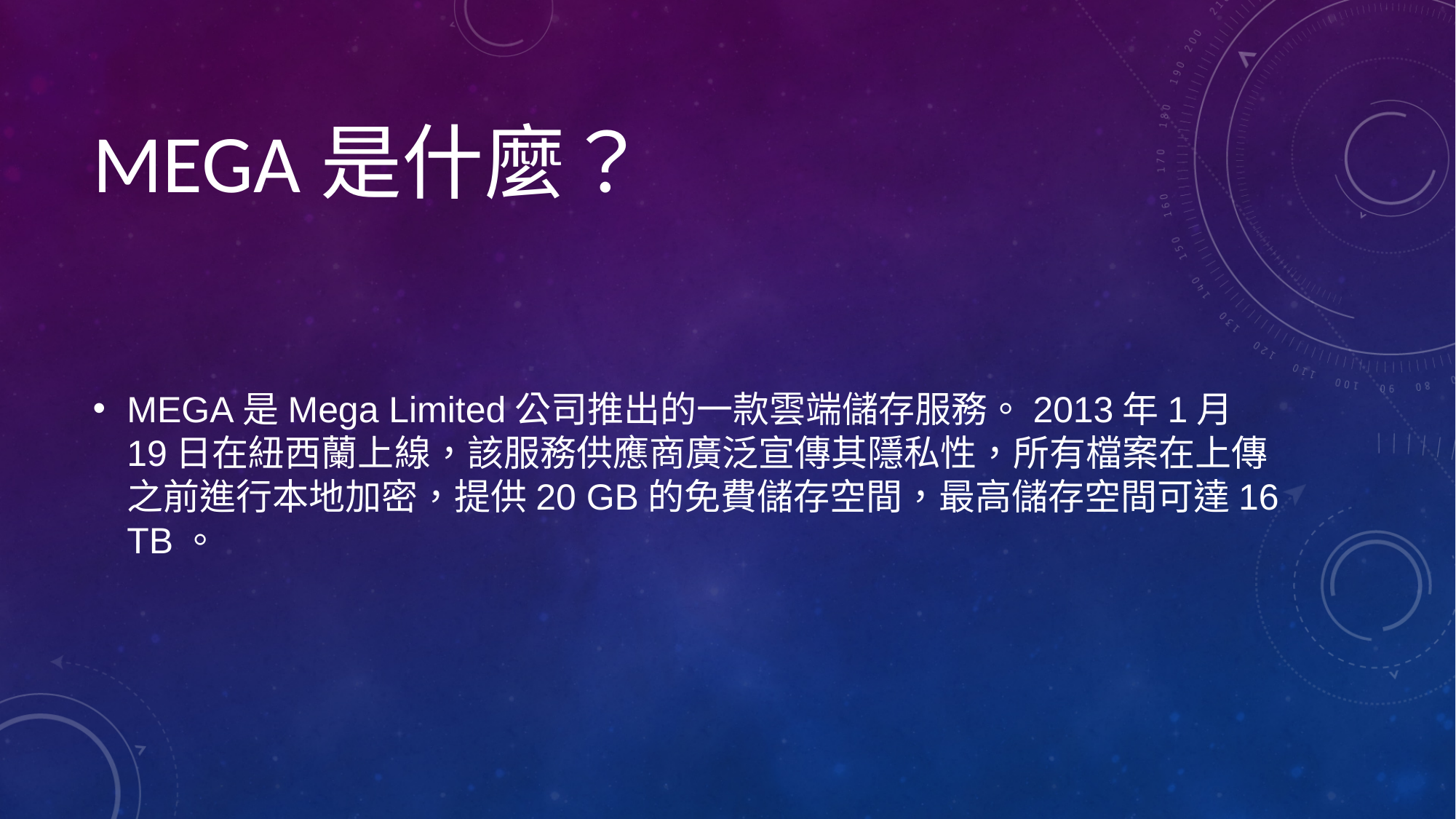

# MEGA是什麼？
MEGA是Mega Limited公司推出的一款雲端儲存服務。2013年1月19日在紐西蘭上線，該服務供應商廣泛宣傳其隱私性，所有檔案在上傳之前進行本地加密，提供20 GB的免費儲存空間，最高儲存空間可達16 TB。